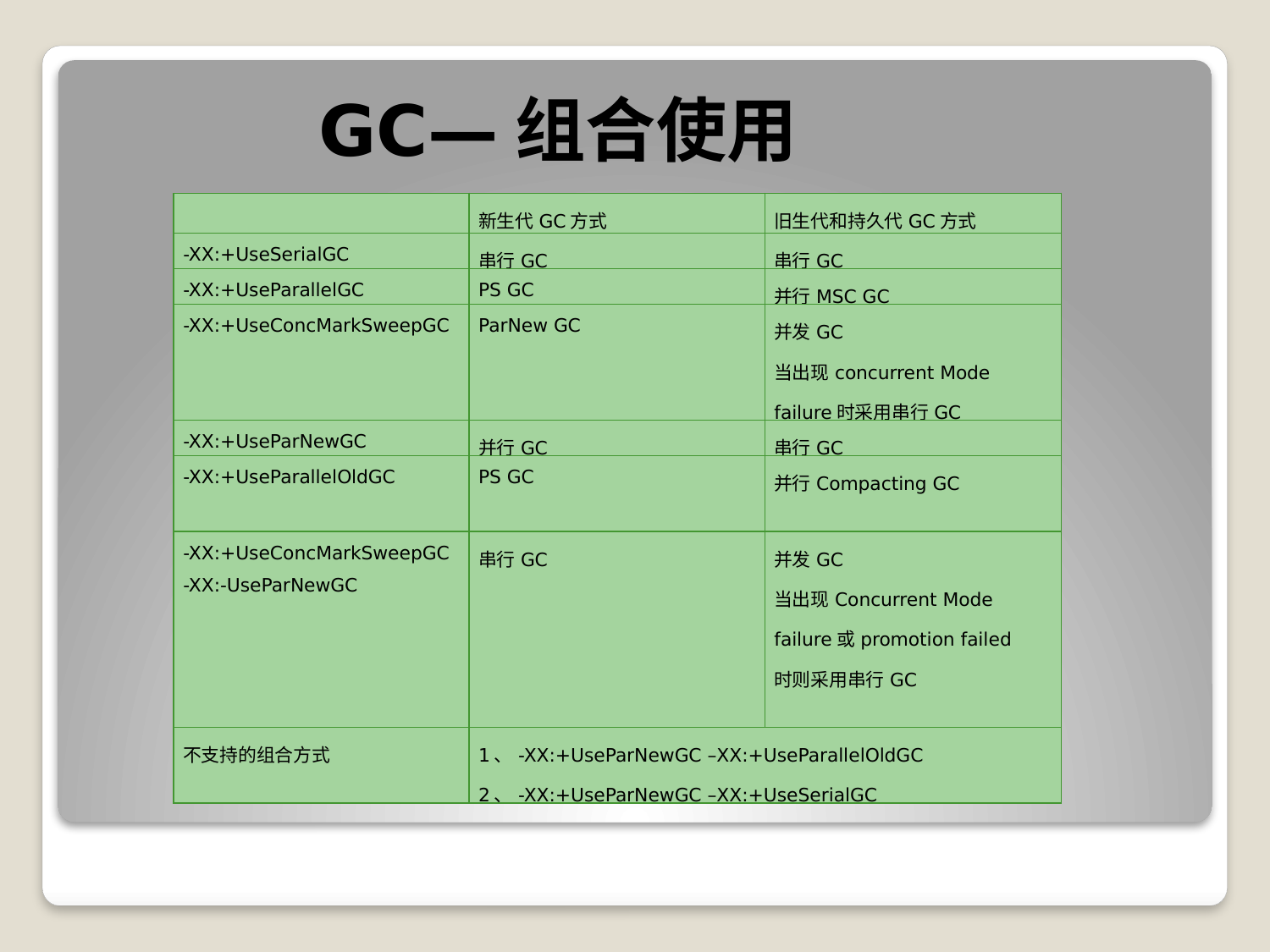

GC—组合使用
|  | 新生代GC方式 | 旧生代和持久代GC方式 |
| --- | --- | --- |
| -XX:+UseSerialGC | 串行GC | 串行GC |
| -XX:+UseParallelGC | PS GC | 并行MSC GC |
| -XX:+UseConcMarkSweepGC | ParNew GC | 并发GC 当出现concurrent Mode failure时采用串行GC |
| -XX:+UseParNewGC | 并行GC | 串行GC |
| -XX:+UseParallelOldGC | PS GC | 并行Compacting GC |
| -XX:+UseConcMarkSweepGC -XX:-UseParNewGC | 串行GC | 并发GC 当出现Concurrent Mode failure或promotion failed 时则采用串行GC |
| 不支持的组合方式 | 1、-XX:+UseParNewGC –XX:+UseParallelOldGC 2、-XX:+UseParNewGC –XX:+UseSerialGC |  |